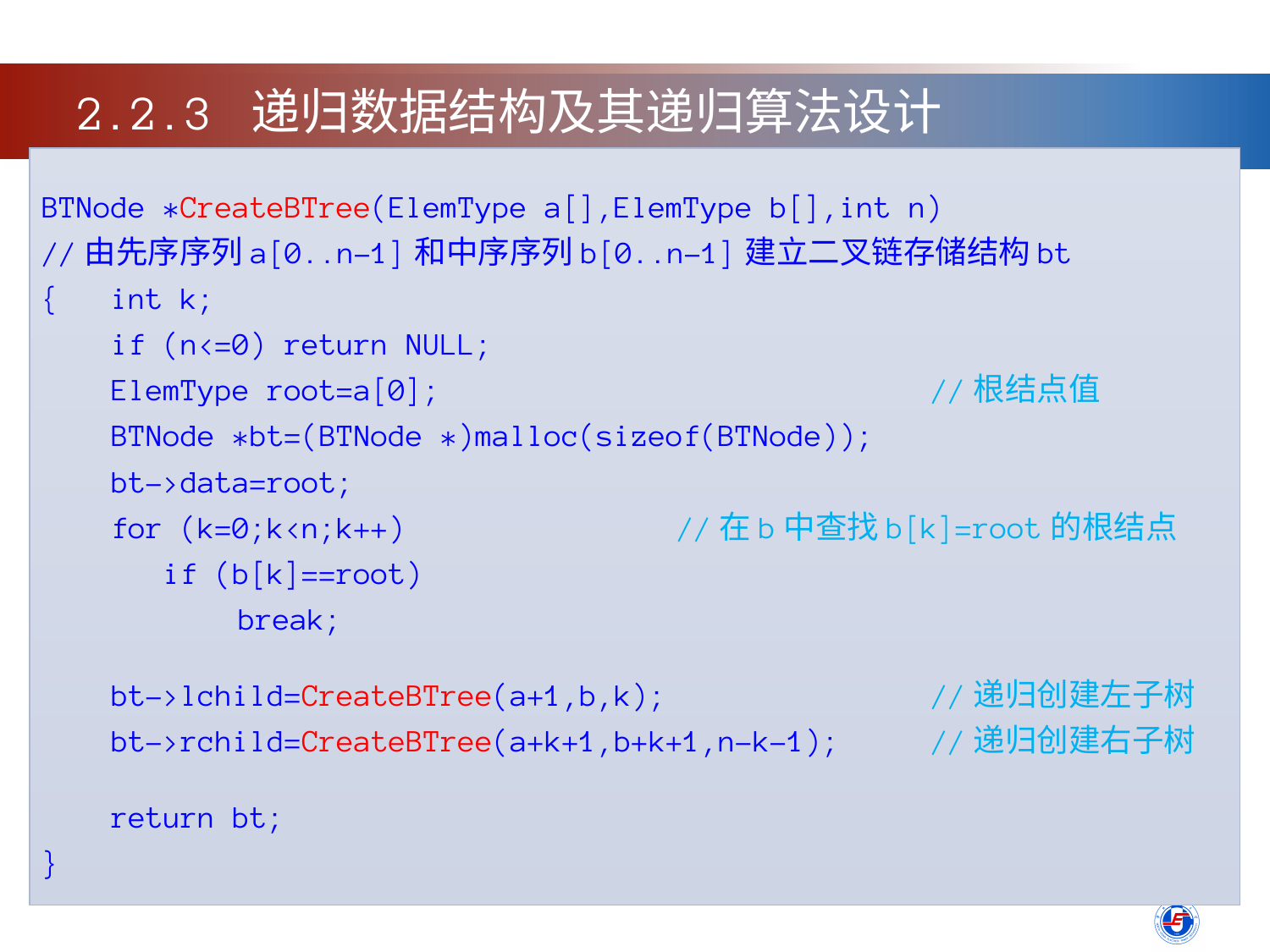

2.2.3 递归数据结构及其递归算法设计
BTNode *CreateBTree(ElemType a[],ElemType b[],int n)
//由先序序列a[0..n-1]和中序序列b[0..n-1]建立二叉链存储结构bt
{   int k;
    if (n<=0) return NULL;
    ElemType root=a[0];				//根结点值
    BTNode *bt=(BTNode *)malloc(sizeof(BTNode));
    bt->data=root;
    for (k=0;k<n;k++)			//在b中查找b[k]=root的根结点
       if (b[k]==root)
	    break;
    bt->lchild=CreateBTree(a+1,b,k);			//递归创建左子树
    bt->rchild=CreateBTree(a+k+1,b+k+1,n-k-1);	//递归创建右子树
    return bt;
}